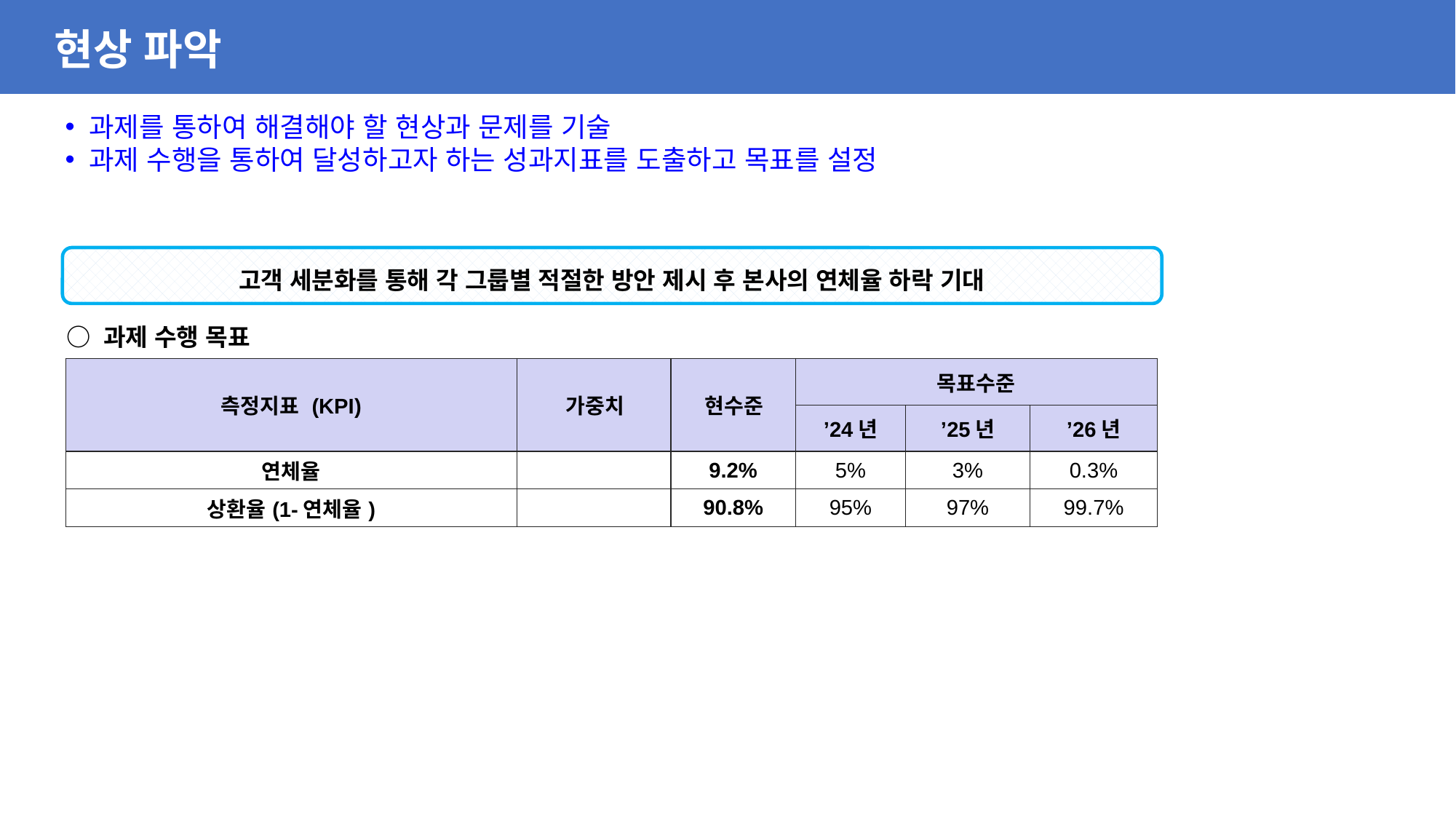

현상 파악
 과제를 통하여 해결해야 할 현상과 문제를 기술
 과제 수행을 통하여 달성하고자 하는 성과지표를 도출하고 목표를 설정
고객 세분화를 통해 각 그룹별 적절한 방안 제시 후 본사의 연체율 하락 기대
○ 과제 수행 목표
| 측정지표 (KPI) | 가중치 | 현수준 | 목표수준 |  |  |
| --- | --- | --- | --- | --- | --- |
|  |  |  | ’24년 | ’25년 | ’26년 |
| 연체율 |  | 9.2% | 5% | 3% | 0.3% |
| 상환율(1-연체율) |  | 90.8% | 95% | 97% | 99.7% |